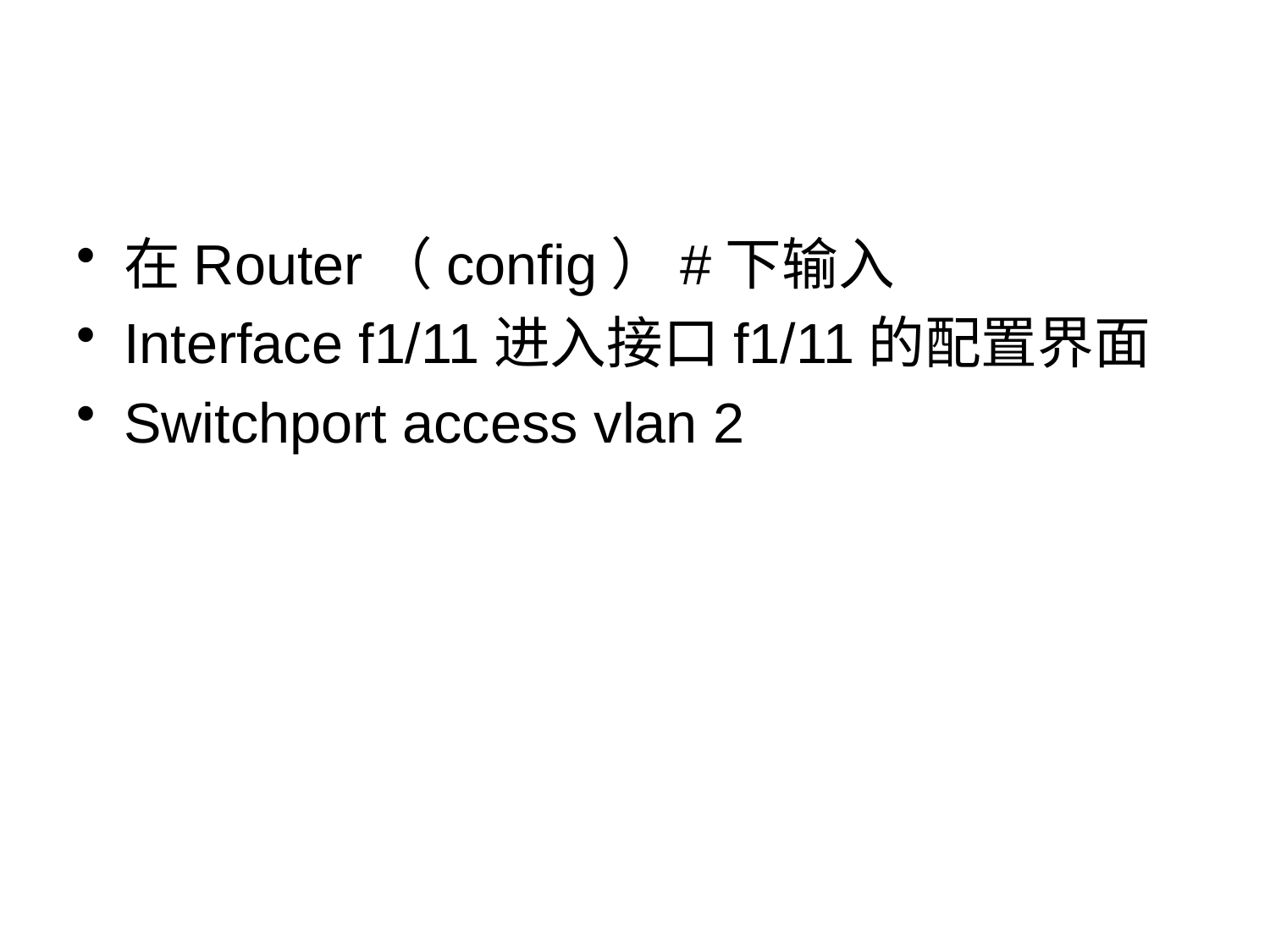

#
在Router（config）#下输入
Interface f1/11进入接口f1/11的配置界面
Switchport access vlan 2